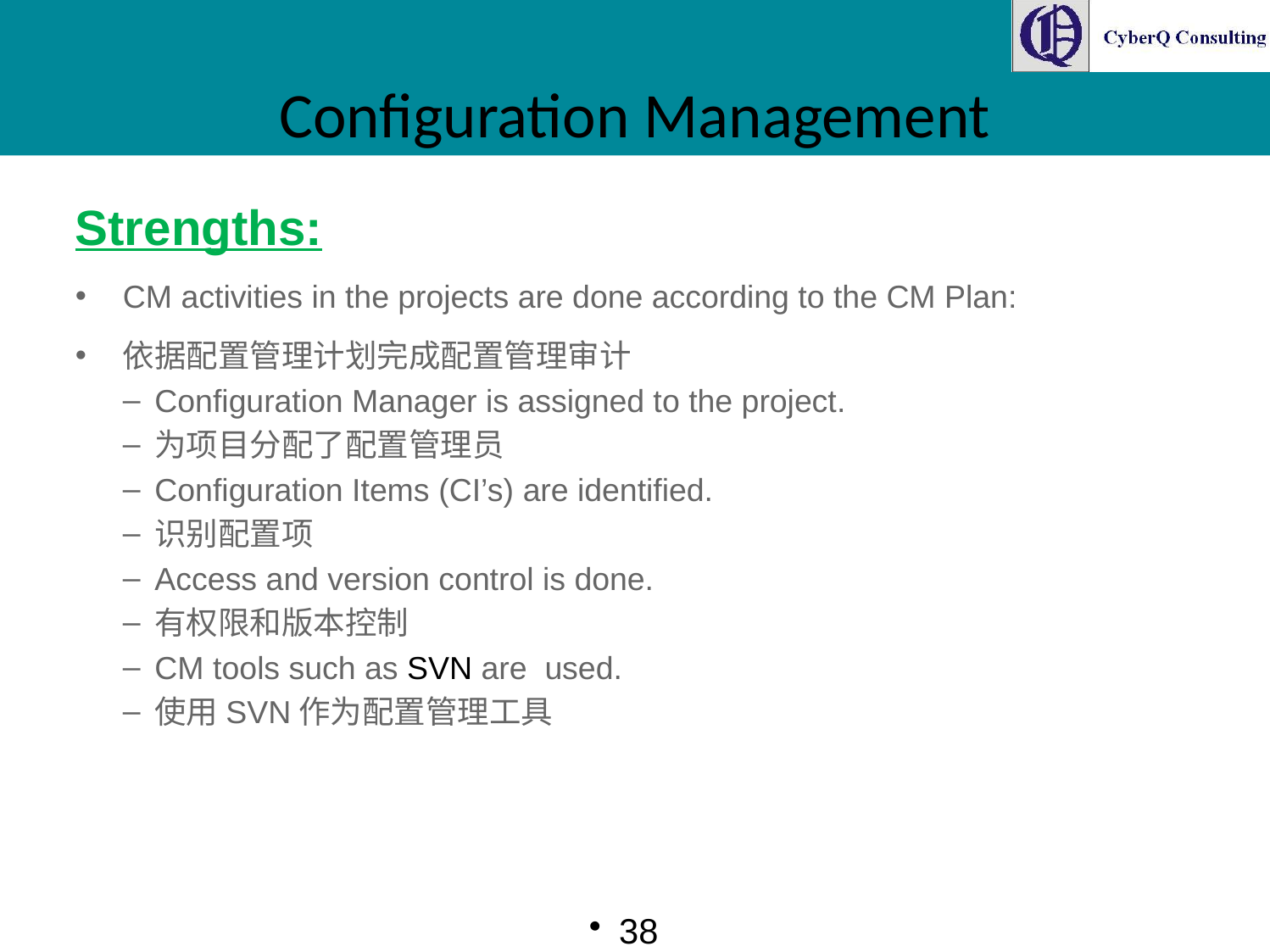

# Configuration Management
Strengths:
CM activities in the projects are done according to the CM Plan:
依据配置管理计划完成配置管理审计
Configuration Manager is assigned to the project.
为项目分配了配置管理员
Configuration Items (CI’s) are identified.
识别配置项
Access and version control is done.
有权限和版本控制
CM tools such as SVN are  used.
使用SVN作为配置管理工具
38